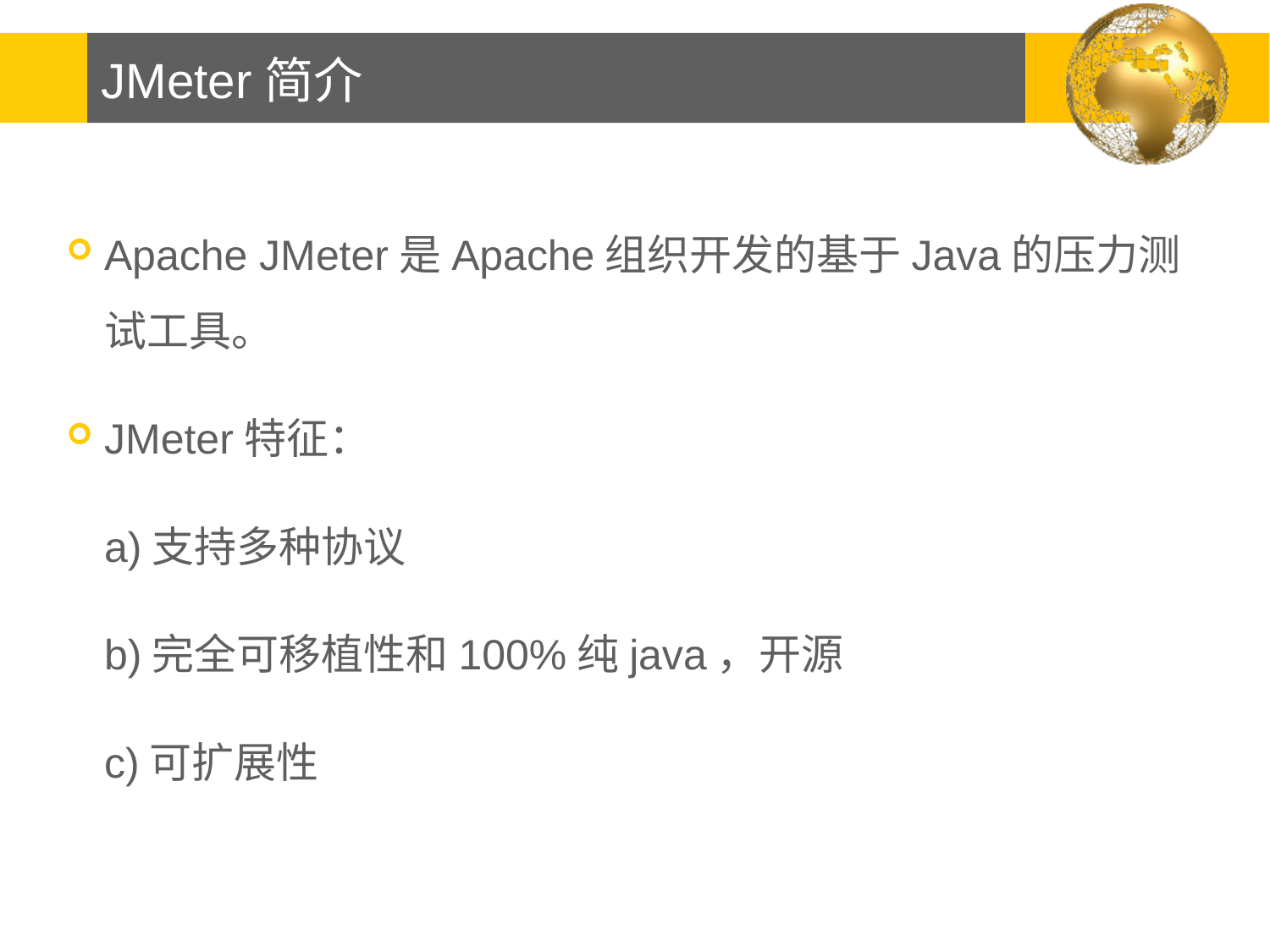

# JMeter简介
Apache JMeter是Apache组织开发的基于Java的压力测试工具。
JMeter特征：
	a)支持多种协议
	b)完全可移植性和100%纯java，开源
	c)可扩展性